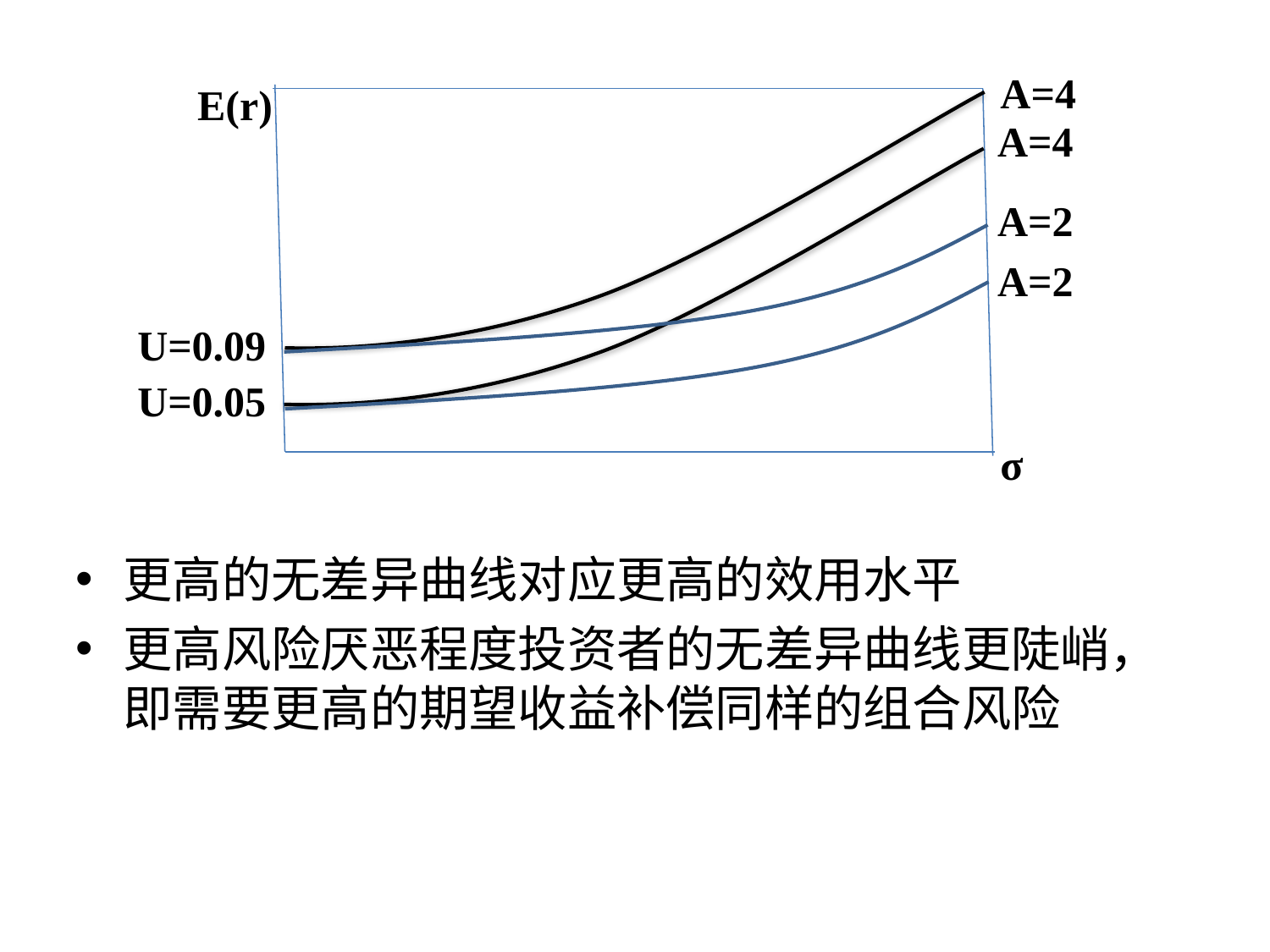

A=4
E(r)

A=4

A=2

A=2

U=0.09
U=0.05
σ
更高的无差异曲线对应更高的效用水平
更高风险厌恶程度投资者的无差异曲线更陡峭，即需要更高的期望收益补偿同样的组合风险